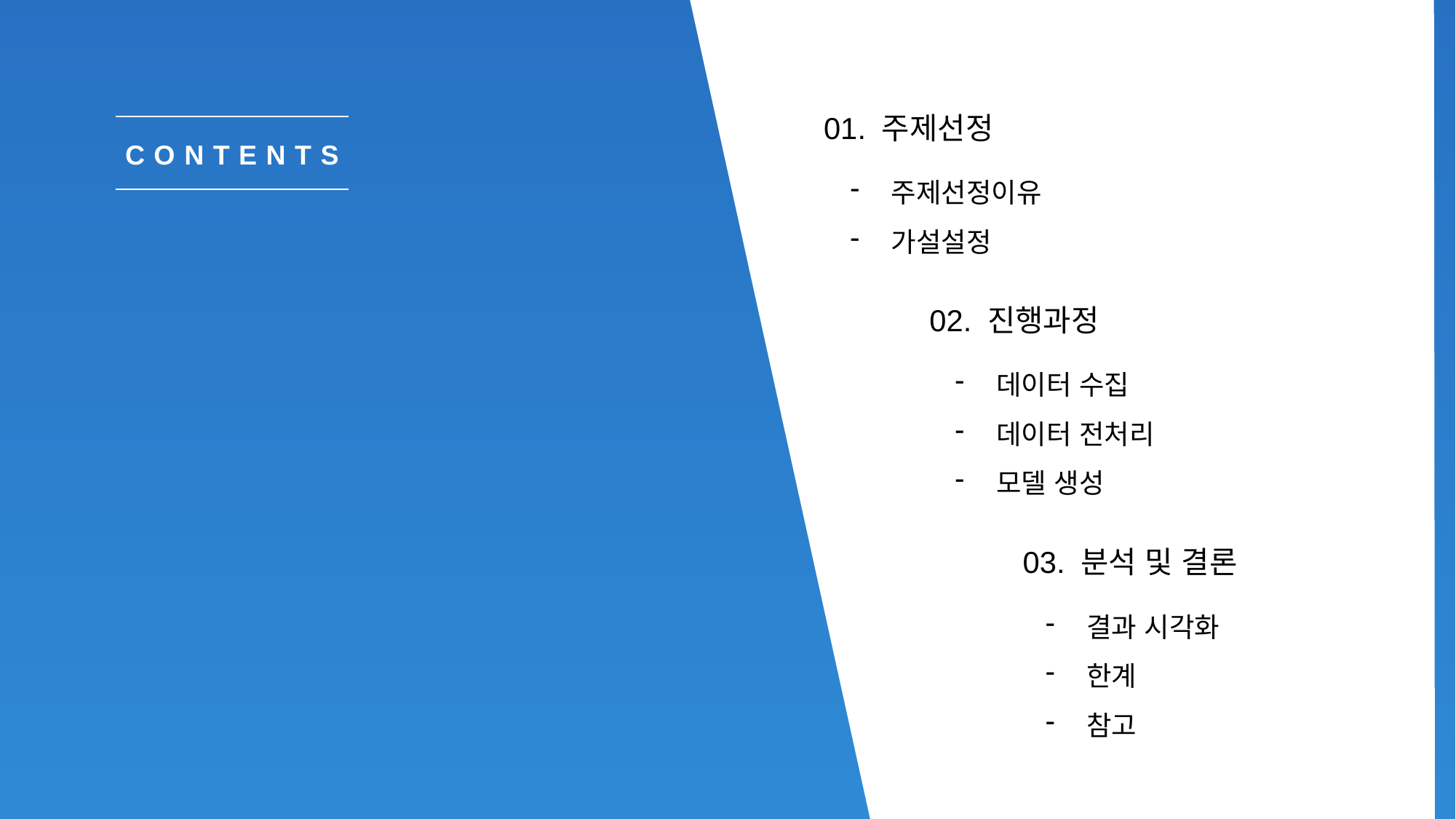

01. 주제선정
주제선정이유
가설설정
CONTENTS
02. 진행과정
데이터 수집
데이터 전처리
모델 생성
03. 분석 및 결론
결과 시각화
한계
참고